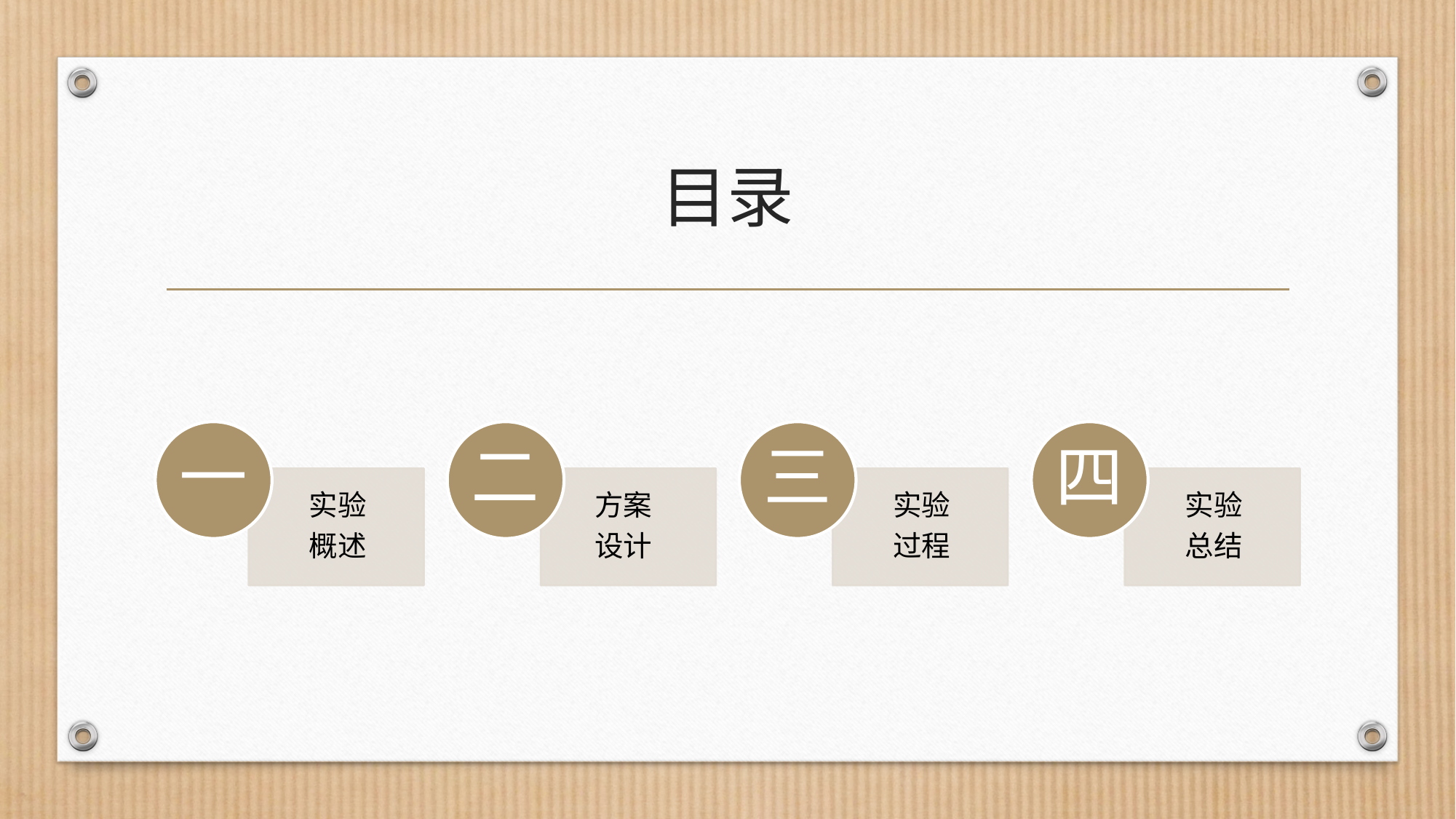

# 目录
    实验
    概述
一
   方案
   设计
二
    实验
    过程
三
    实验
    总结
四